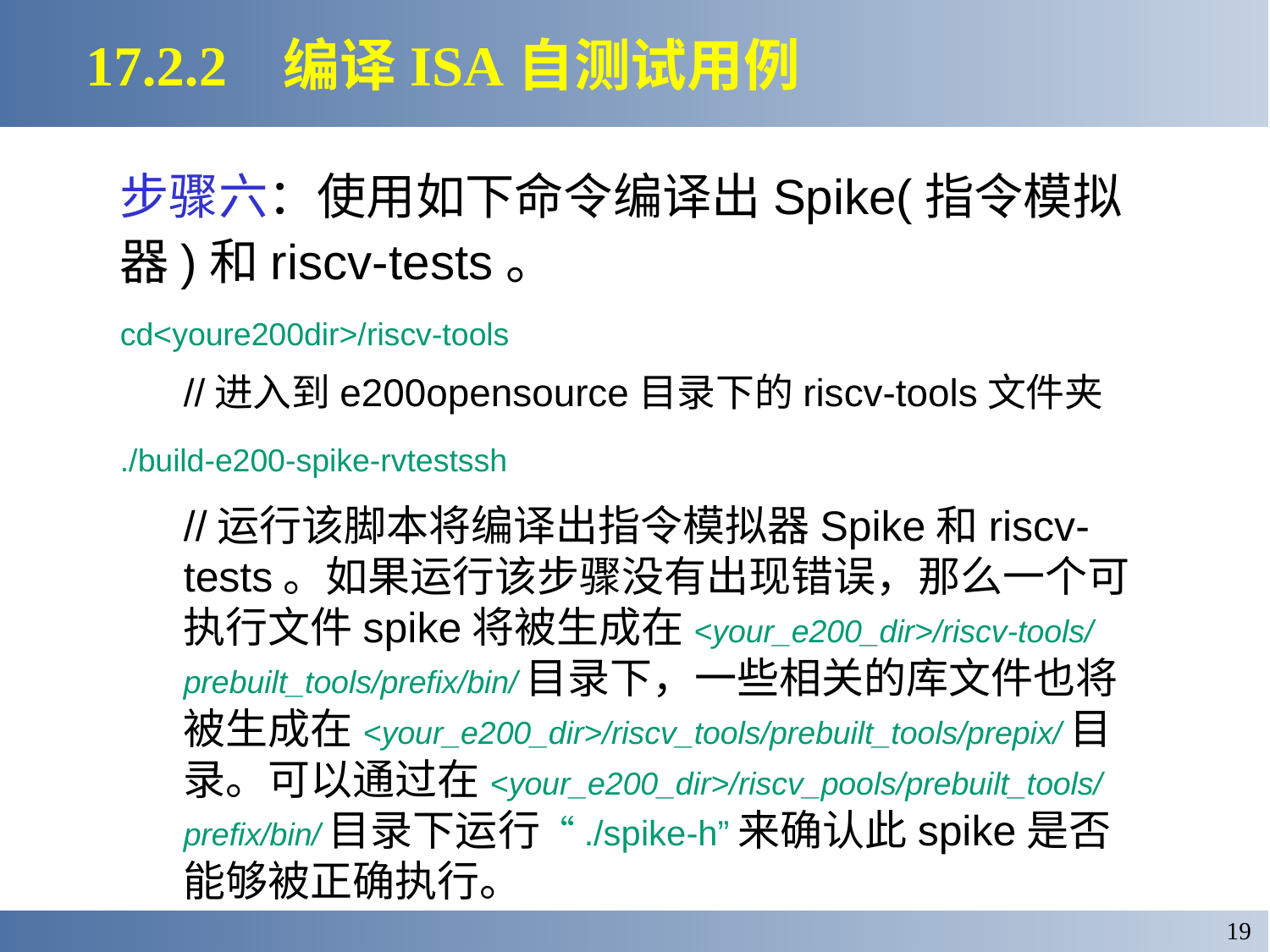

17.2.2   编译ISA自测试用例
步骤六：使用如下命令编译出Spike(指令模拟器)和riscv-tests。
cd<youre200dir>/riscv-tools
//进入到e200opensource目录下的riscv-tools文件夹
./build-e200-spike-rvtestssh
//运行该脚本将编译出指令模拟器Spike和riscv-tests。如果运行该步骤没有出现错误，那么一个可执行文件spike将被生成在<your_e200_dir>/riscv-tools/prebuilt_tools/prefix/bin/目录下，一些相关的库文件也将被生成在<your_e200_dir>/riscv_tools/prebuilt_tools/prepix/目录。可以通过在<your_e200_dir>/riscv_pools/prebuilt_tools/prefix/bin/目录下运行“./spike-h”来确认此spike是否能够被正确执行。